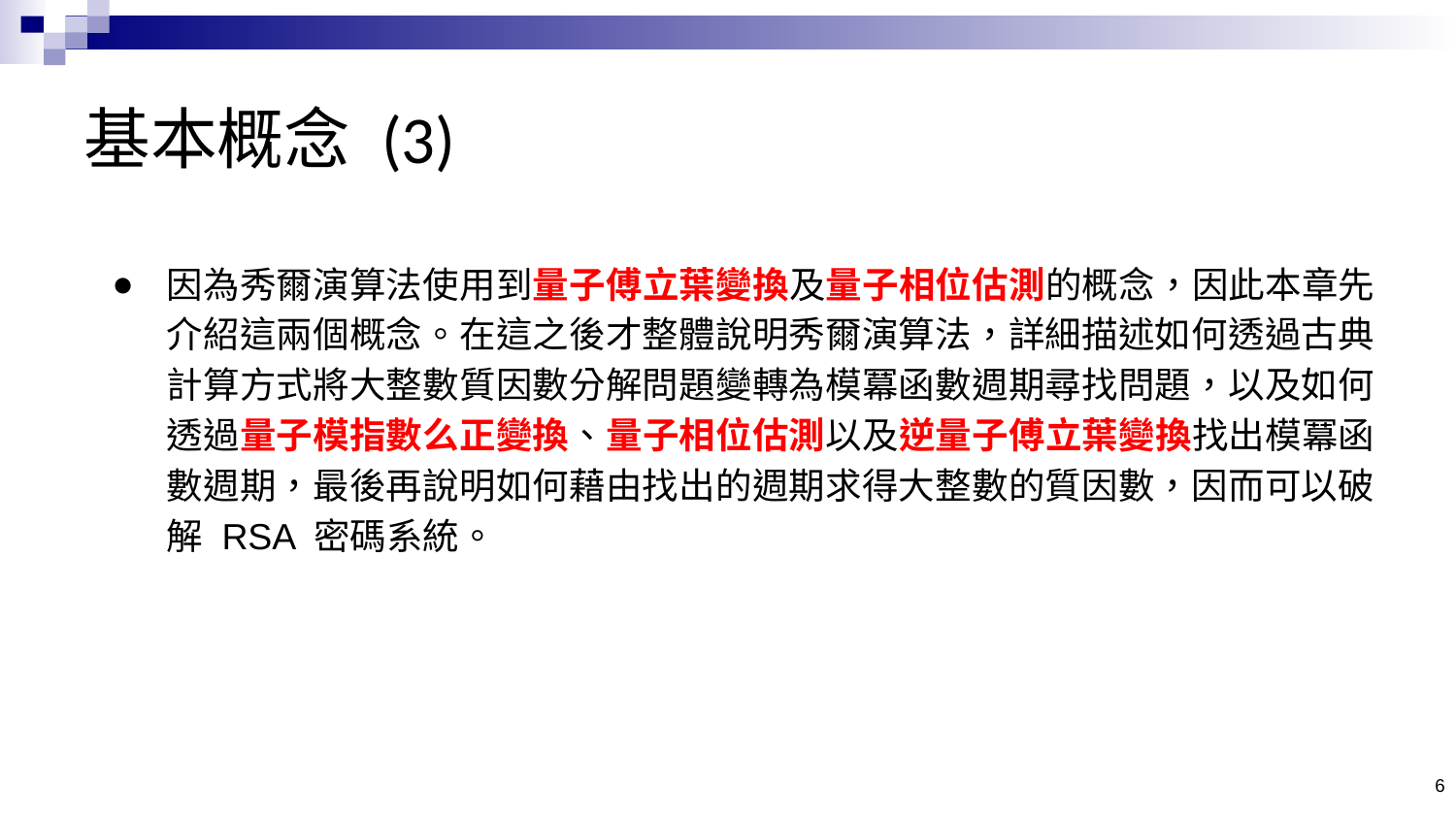

# 基本概念 (3)
因為秀爾演算法使用到量子傅立葉變換及量子相位估測的概念，因此本章先介紹這兩個概念。在這之後才整體說明秀爾演算法，詳細描述如何透過古典計算方式將大整數質因數分解問題變轉為模冪函數週期尋找問題，以及如何透過量子模指數么正變換、量子相位估測以及逆量子傅立葉變換找出模冪函數週期，最後再說明如何藉由找出的週期求得大整數的質因數，因而可以破解 RSA 密碼系統。

6